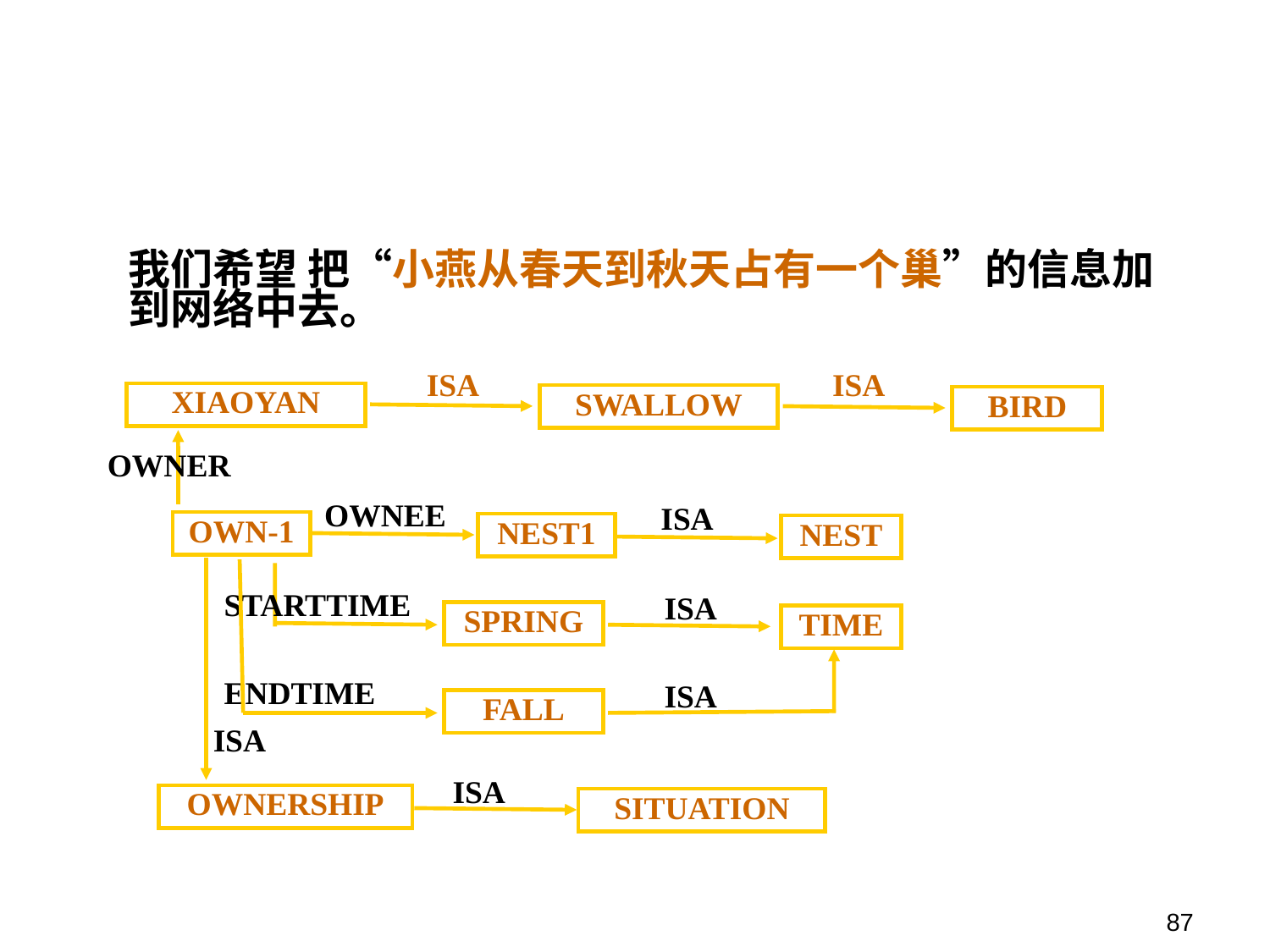

我们希望 把“小燕从春天到秋天占有一个巢”的信息加到网络中去。
ISA
ISA
XIAOYAN
SWALLOW
BIRD

OWNER
OWNEE
ISA
OWN-1
NEST1
NEST

STARTTIME
ISA
SPRING
TIME

ENDTIME
ISA
FALL

ISA
ISA
OWNERSHIP
SITUATION

87